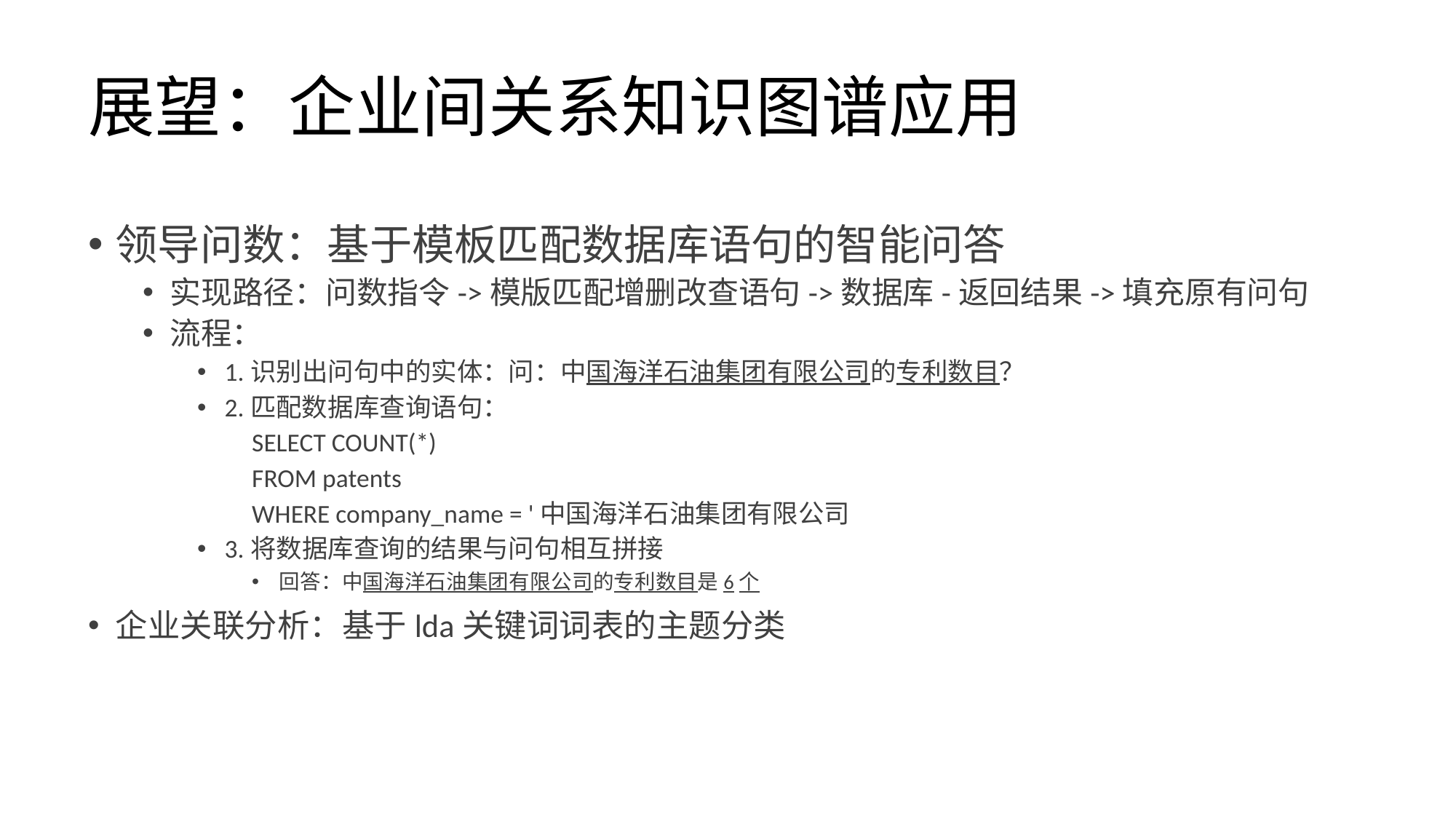

# 展望：企业间关系知识图谱应用
领导问数：基于模板匹配数据库语句的智能问答
实现路径：问数指令->模版匹配增删改查语句->数据库-返回结果->填充原有问句
流程：
1.识别出问句中的实体：问：中国海洋石油集团有限公司的专利数目？
2.匹配数据库查询语句：
SELECT COUNT(*)
FROM patents
WHERE company_name = '中国海洋石油集团有限公司
3.将数据库查询的结果与问句相互拼接
回答：中国海洋石油集团有限公司的专利数目是6个
企业关联分析：基于lda关键词词表的主题分类